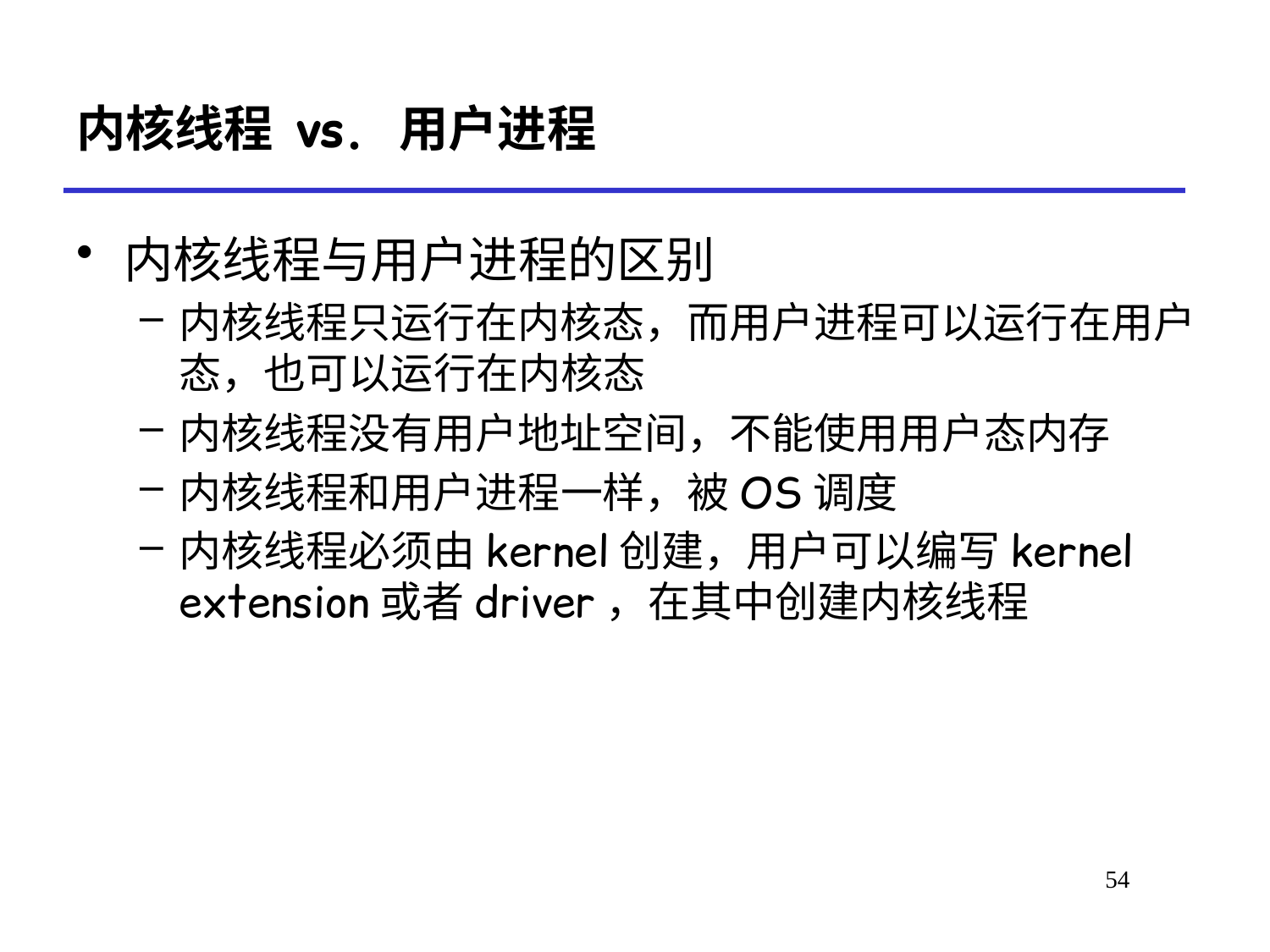

# 内核线程 vs. 用户进程
内核线程与用户进程的区别
内核线程只运行在内核态，而用户进程可以运行在用户态，也可以运行在内核态
内核线程没有用户地址空间，不能使用用户态内存
内核线程和用户进程一样，被OS调度
内核线程必须由kernel创建，用户可以编写kernel extension或者driver，在其中创建内核线程
54